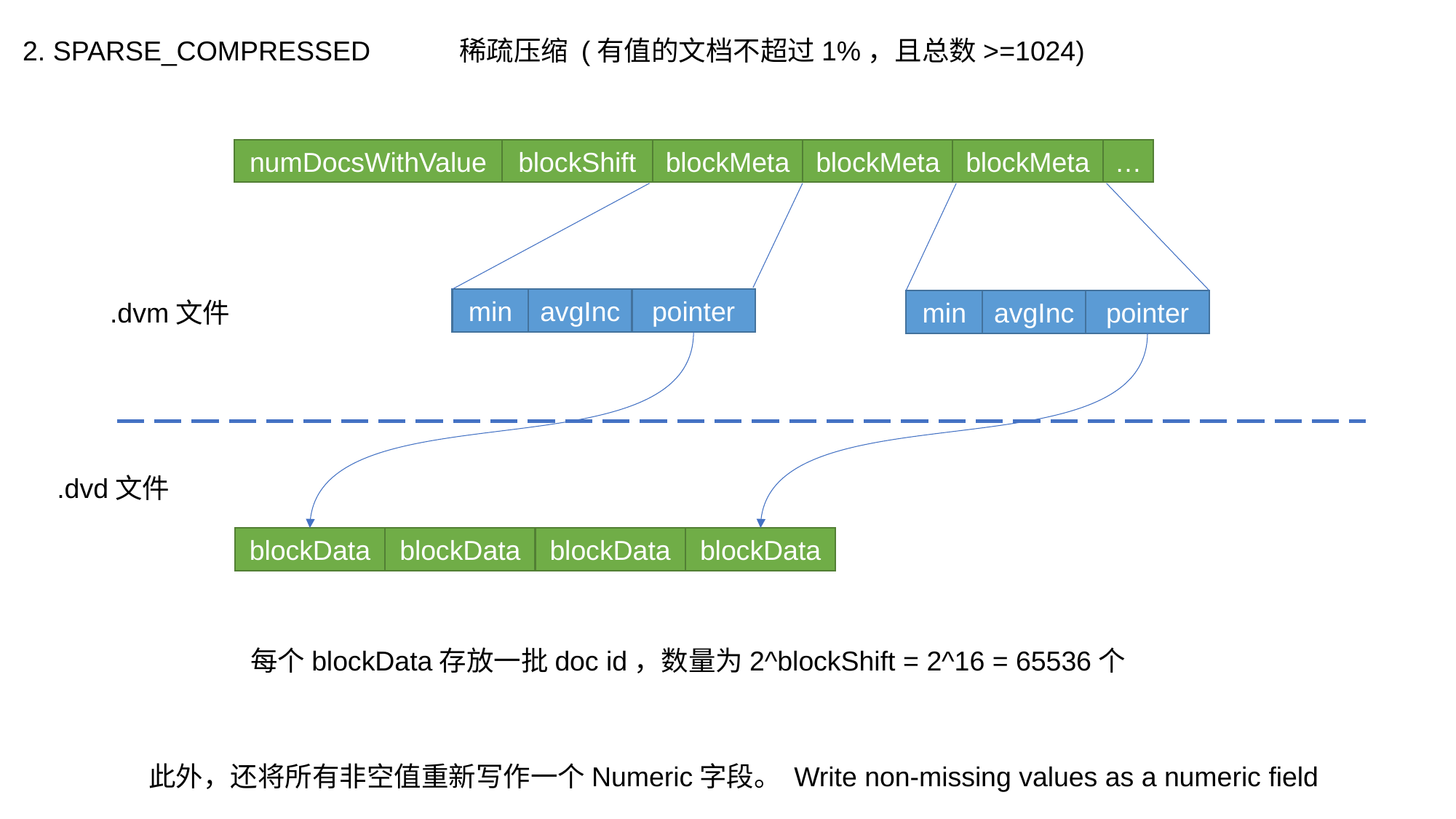

2. SPARSE_COMPRESSED	稀疏压缩 (有值的文档不超过1%，且总数>=1024)
…
blockMeta
numDocsWithValue
blockShift
blockMeta
blockMeta
min
avgInc
pointer
.dvm文件
min
avgInc
pointer
.dvd文件
blockData
blockData
blockData
blockData
每个blockData存放一批doc id，数量为2^blockShift = 2^16 = 65536个
此外，还将所有非空值重新写作一个Numeric字段。 Write non-missing values as a numeric field